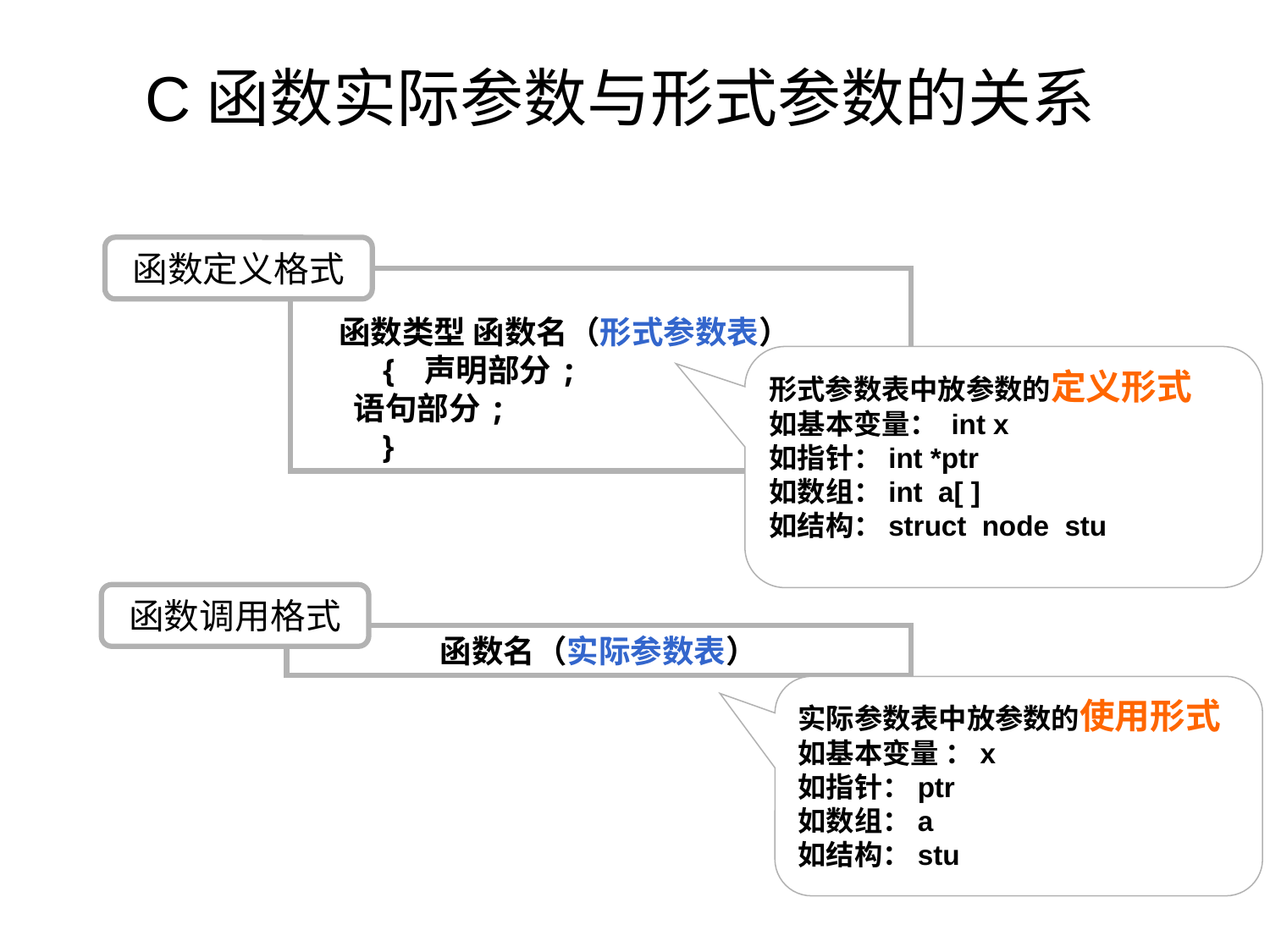

# C函数实际参数与形式参数的关系
函数定义格式

    函数类型 函数名（形式参数表）
    { 声明部分;
      语句部分;
    }
形式参数表中放参数的定义形式
如基本变量： int x
如指针：int *ptr
如数组：int  a[ ]
如结构：struct  node  stu
函数调用格式
函数名（实际参数表）
实际参数表中放参数的使用形式
如基本变量 ：x
如指针：ptr
如数组：a
如结构：stu
49